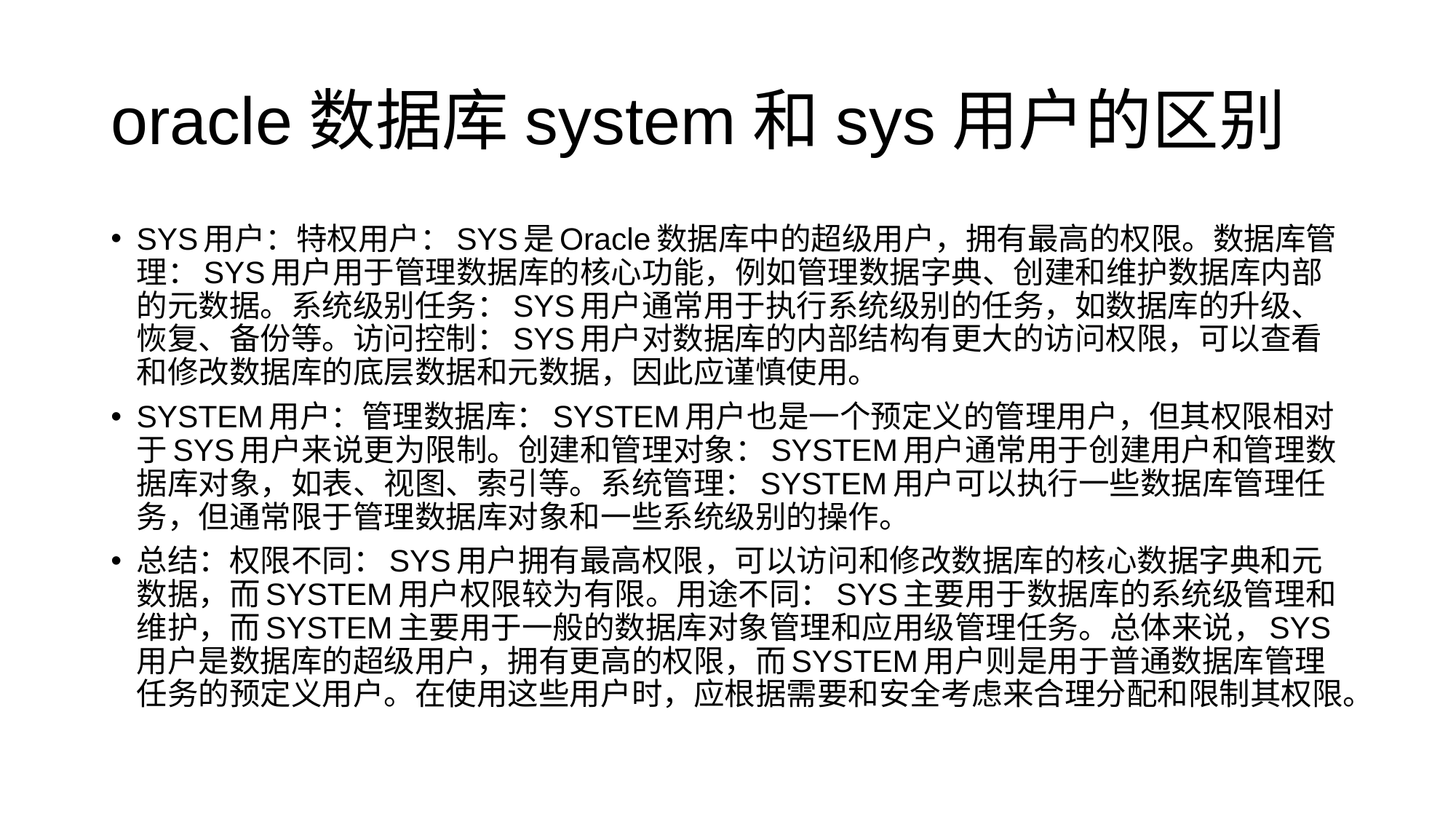

# oracle数据库system和sys用户的区别
SYS用户：特权用户：SYS是Oracle数据库中的超级用户，拥有最高的权限。数据库管理：SYS用户用于管理数据库的核心功能，例如管理数据字典、创建和维护数据库内部的元数据。系统级别任务：SYS用户通常用于执行系统级别的任务，如数据库的升级、恢复、备份等。访问控制：SYS用户对数据库的内部结构有更大的访问权限，可以查看和修改数据库的底层数据和元数据，因此应谨慎使用。
SYSTEM用户：管理数据库：SYSTEM用户也是一个预定义的管理用户，但其权限相对于SYS用户来说更为限制。创建和管理对象：SYSTEM用户通常用于创建用户和管理数据库对象，如表、视图、索引等。系统管理：SYSTEM用户可以执行一些数据库管理任务，但通常限于管理数据库对象和一些系统级别的操作。
总结：权限不同：SYS用户拥有最高权限，可以访问和修改数据库的核心数据字典和元数据，而SYSTEM用户权限较为有限。用途不同：SYS主要用于数据库的系统级管理和维护，而SYSTEM主要用于一般的数据库对象管理和应用级管理任务。总体来说，SYS用户是数据库的超级用户，拥有更高的权限，而SYSTEM用户则是用于普通数据库管理任务的预定义用户。在使用这些用户时，应根据需要和安全考虑来合理分配和限制其权限。